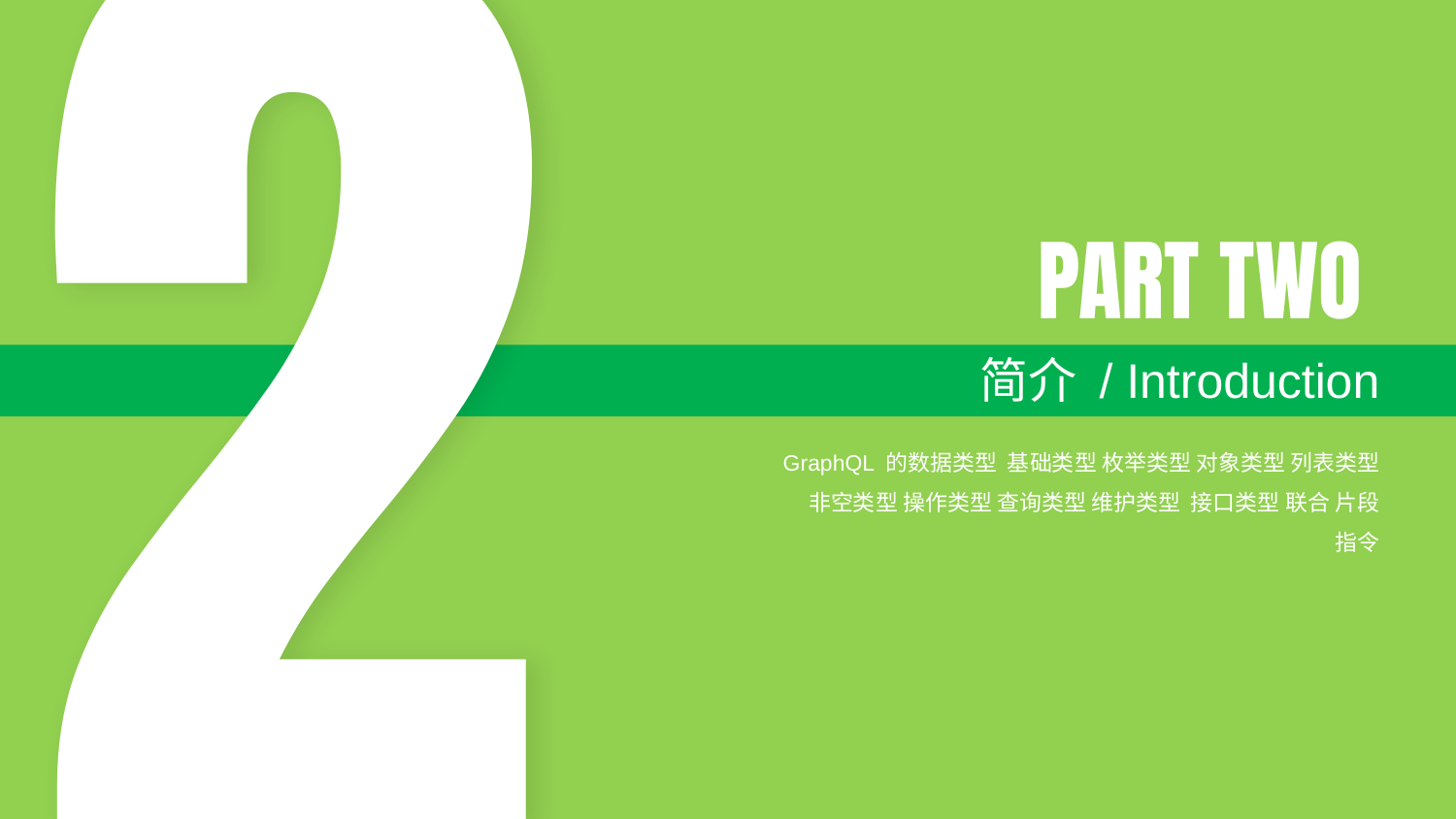

2
PART TWO
简介 / Introduction

GraphQL 的数据类型  基础类型 枚举类型 对象类型 列表类型
非空类型 操作类型 查询类型 维护类型  接口类型 联合 片段
指令